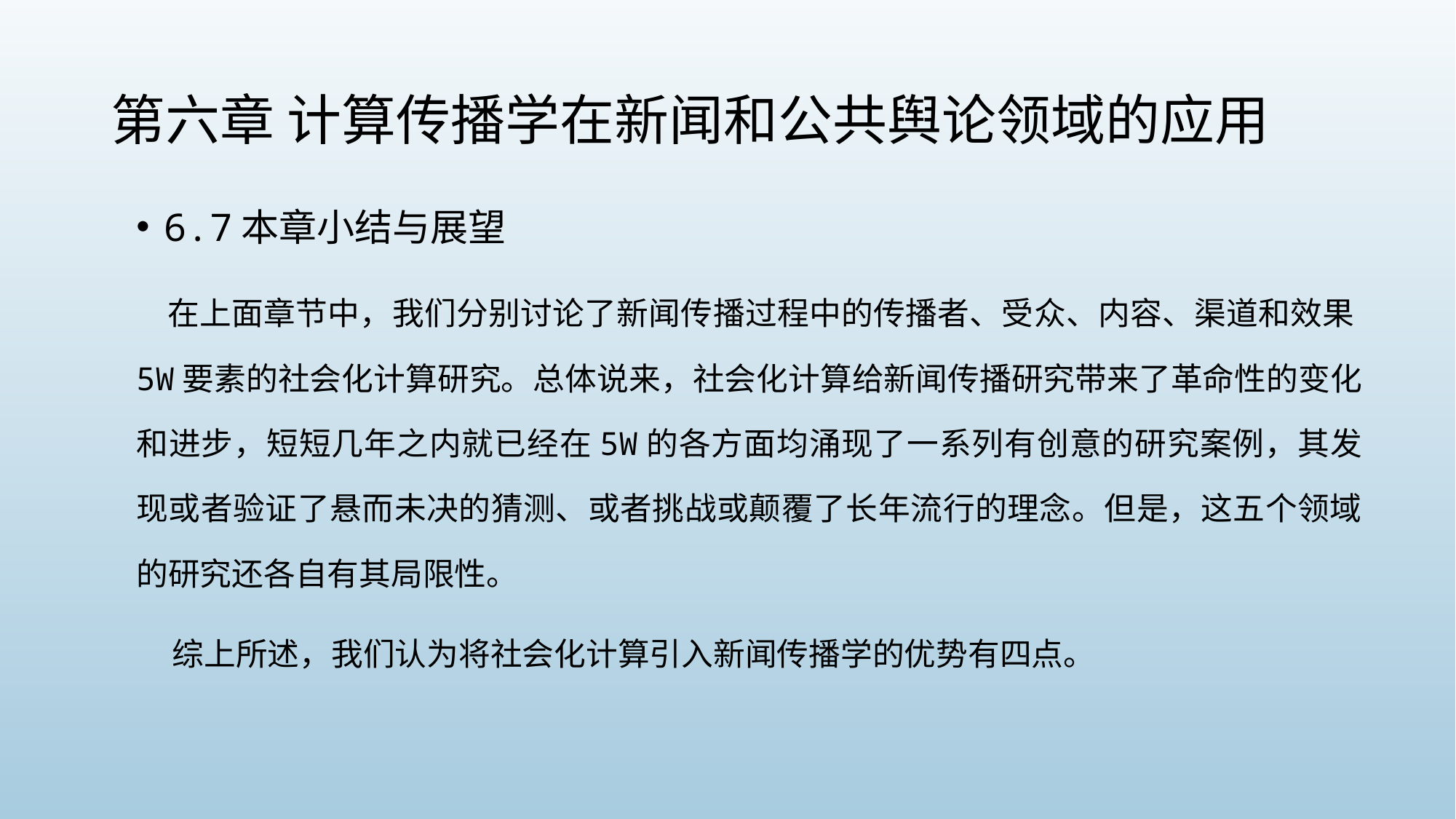

# 第六章 计算传播学在新闻和公共舆论领域的应用
6.7本章小结与展望
   在上面章节中，我们分别讨论了新闻传播过程中的传播者、受众、内容、渠道和效果5W要素的社会化计算研究。总体说来，社会化计算给新闻传播研究带来了革命性的变化和进步，短短几年之内就已经在5W的各方面均涌现了一系列有创意的研究案例，其发现或者验证了悬而未决的猜测、或者挑战或颠覆了长年流行的理念。但是，这五个领域的研究还各自有其局限性。
    综上所述，我们认为将社会化计算引入新闻传播学的优势有四点。